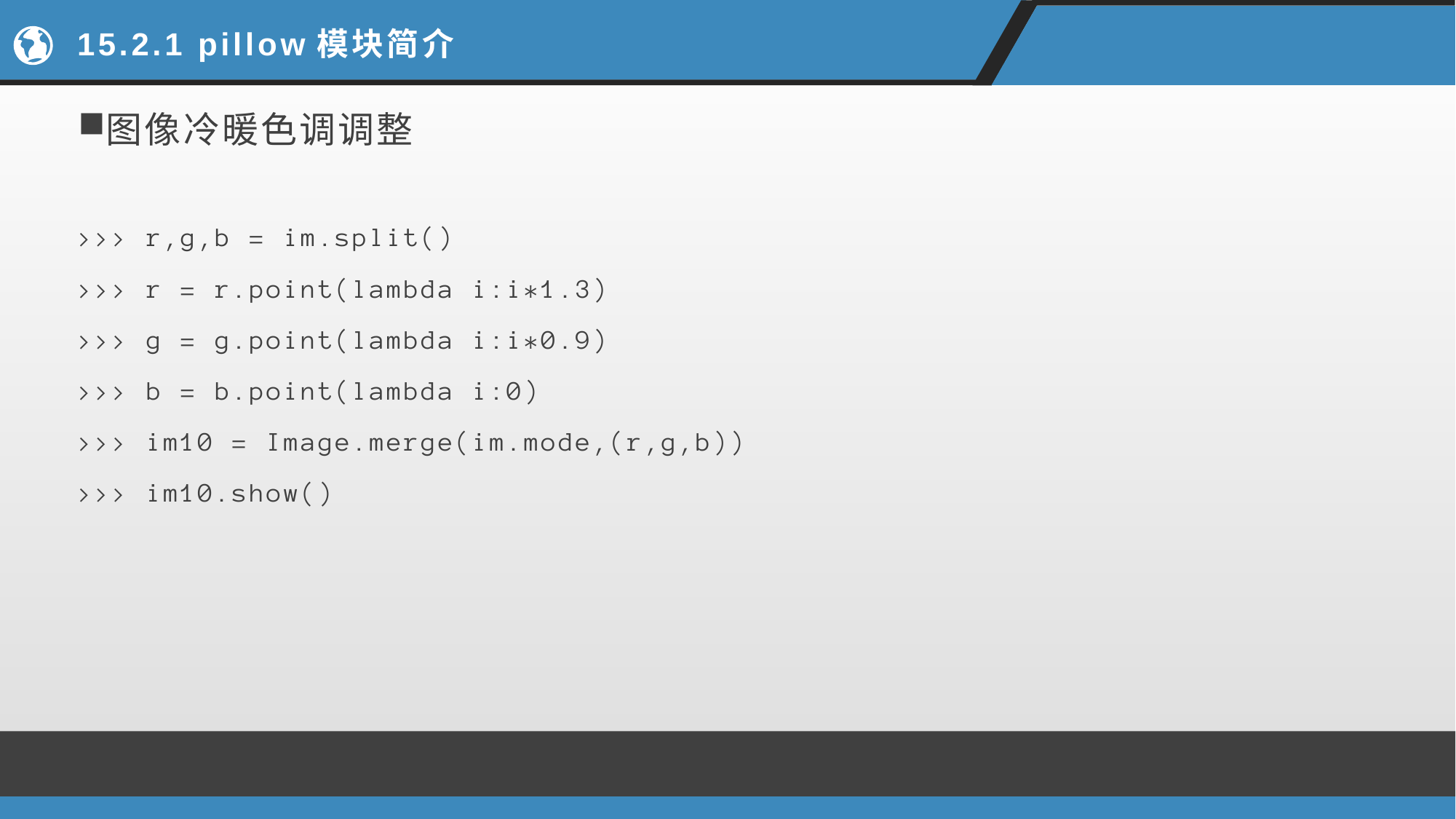

# 15.2.1 pillow模块简介

图像冷暖色调调整

>>> r,g,b = im.split()
>>> r = r.point(lambda i:i*1.3)
>>> g = g.point(lambda i:i*0.9)
>>> b = b.point(lambda i:0)
>>> im10 = Image.merge(im.mode,(r,g,b))
>>> im10.show()